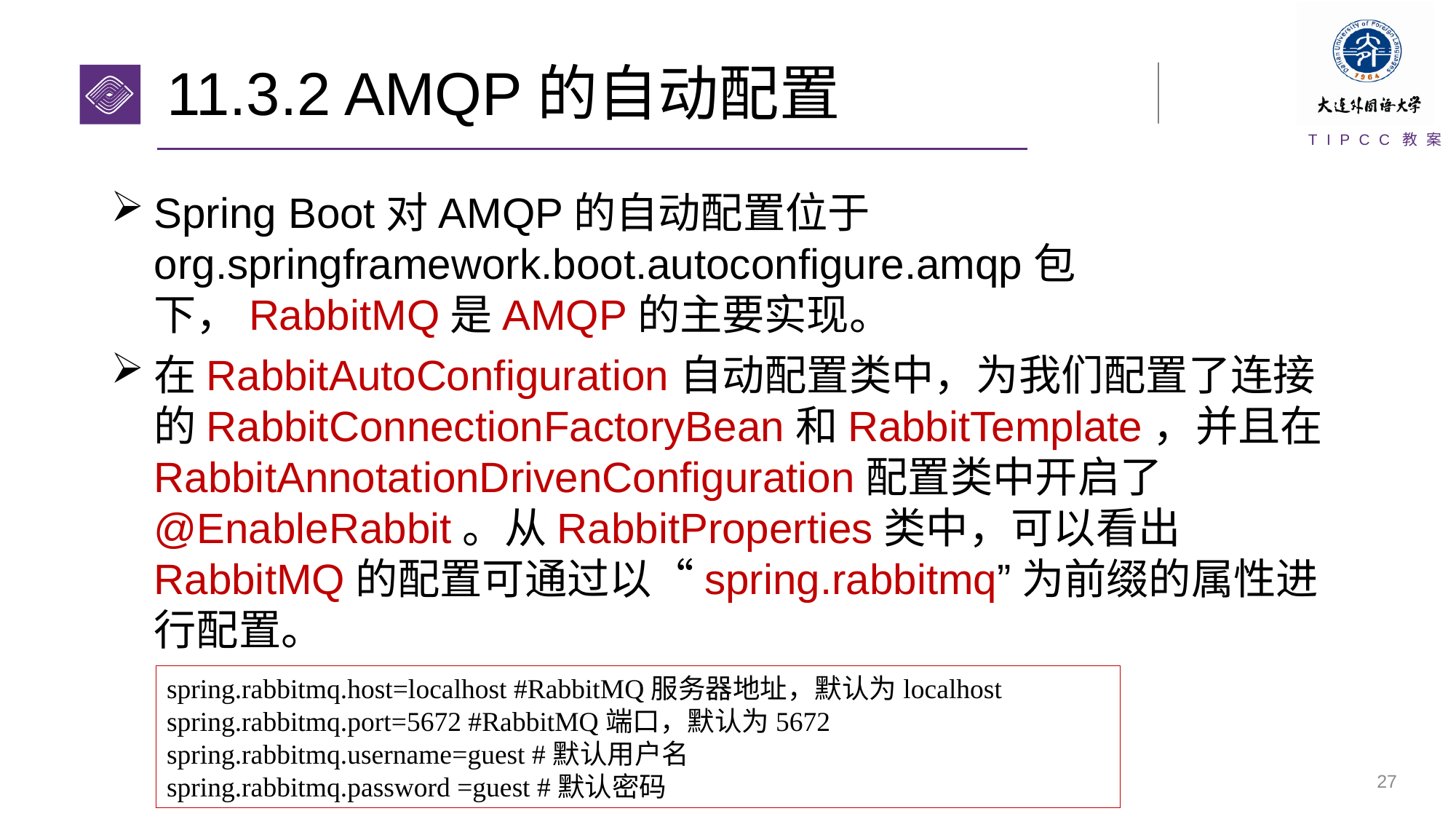

# 11.3.2 AMQP的自动配置
Spring Boot对AMQP的自动配置位于org.springframework.boot.autoconfigure.amqp包下，RabbitMQ是AMQP的主要实现。
在RabbitAutoConfiguration自动配置类中，为我们配置了连接的RabbitConnectionFactoryBean和RabbitTemplate，并且在RabbitAnnotationDrivenConfiguration配置类中开启了@EnableRabbit。从RabbitProperties类中，可以看出RabbitMQ的配置可通过以“spring.rabbitmq”为前缀的属性进行配置。
spring.rabbitmq.host=localhost #RabbitMQ服务器地址，默认为localhost
spring.rabbitmq.port=5672 #RabbitMQ端口，默认为5672
spring.rabbitmq.username=guest #默认用户名
spring.rabbitmq.password =guest #默认密码
27